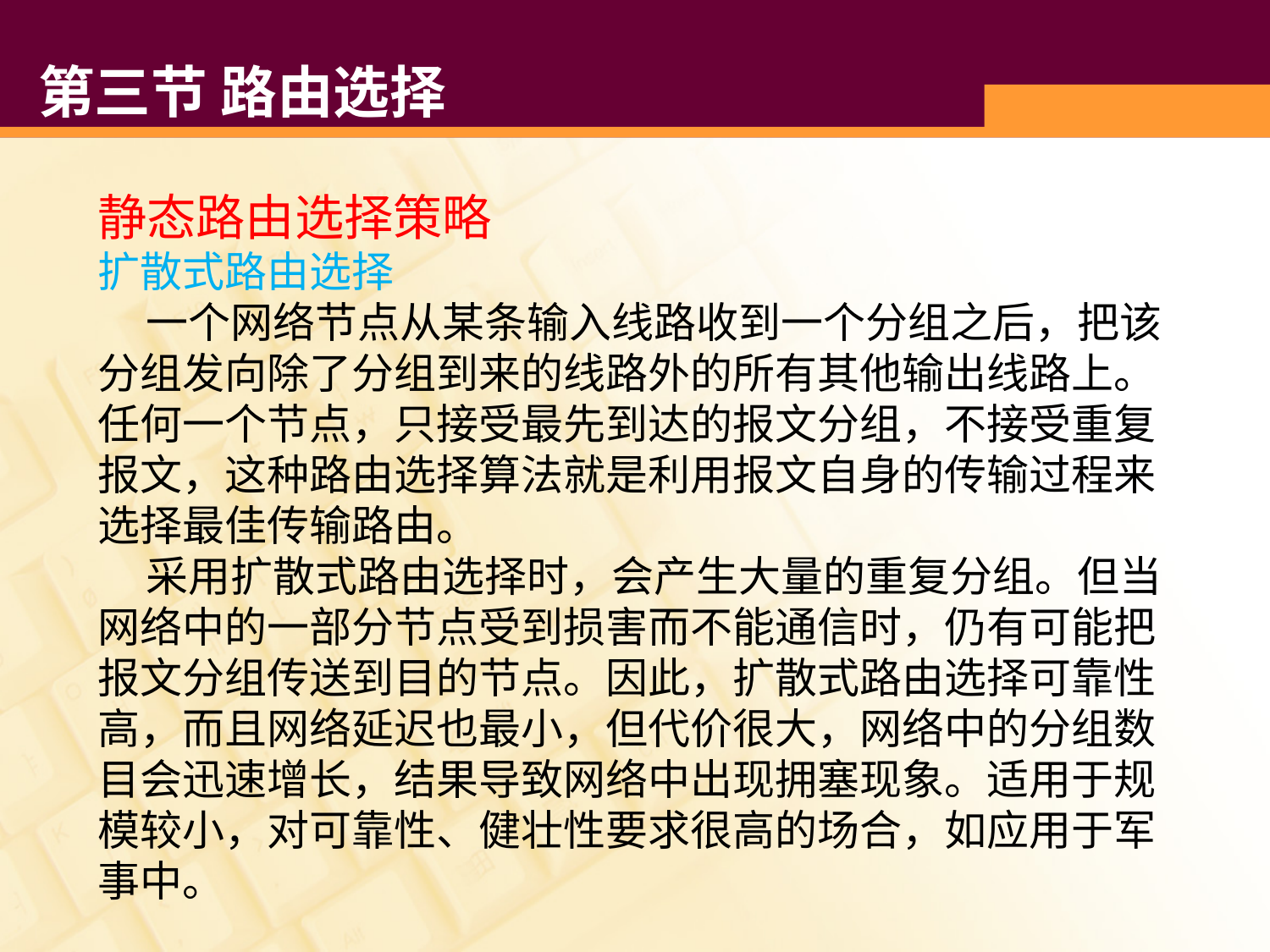

# 第三节 路由选择
静态路由选择策略
扩散式路由选择
    一个网络节点从某条输入线路收到一个分组之后，把该分组发向除了分组到来的线路外的所有其他输出线路上。任何一个节点，只接受最先到达的报文分组，不接受重复报文，这种路由选择算法就是利用报文自身的传输过程来选择最佳传输路由。
    采用扩散式路由选择时，会产生大量的重复分组。但当网络中的一部分节点受到损害而不能通信时，仍有可能把报文分组传送到目的节点。因此，扩散式路由选择可靠性高，而且网络延迟也最小，但代价很大，网络中的分组数目会迅速增长，结果导致网络中出现拥塞现象。适用于规模较小，对可靠性、健壮性要求很高的场合，如应用于军事中。